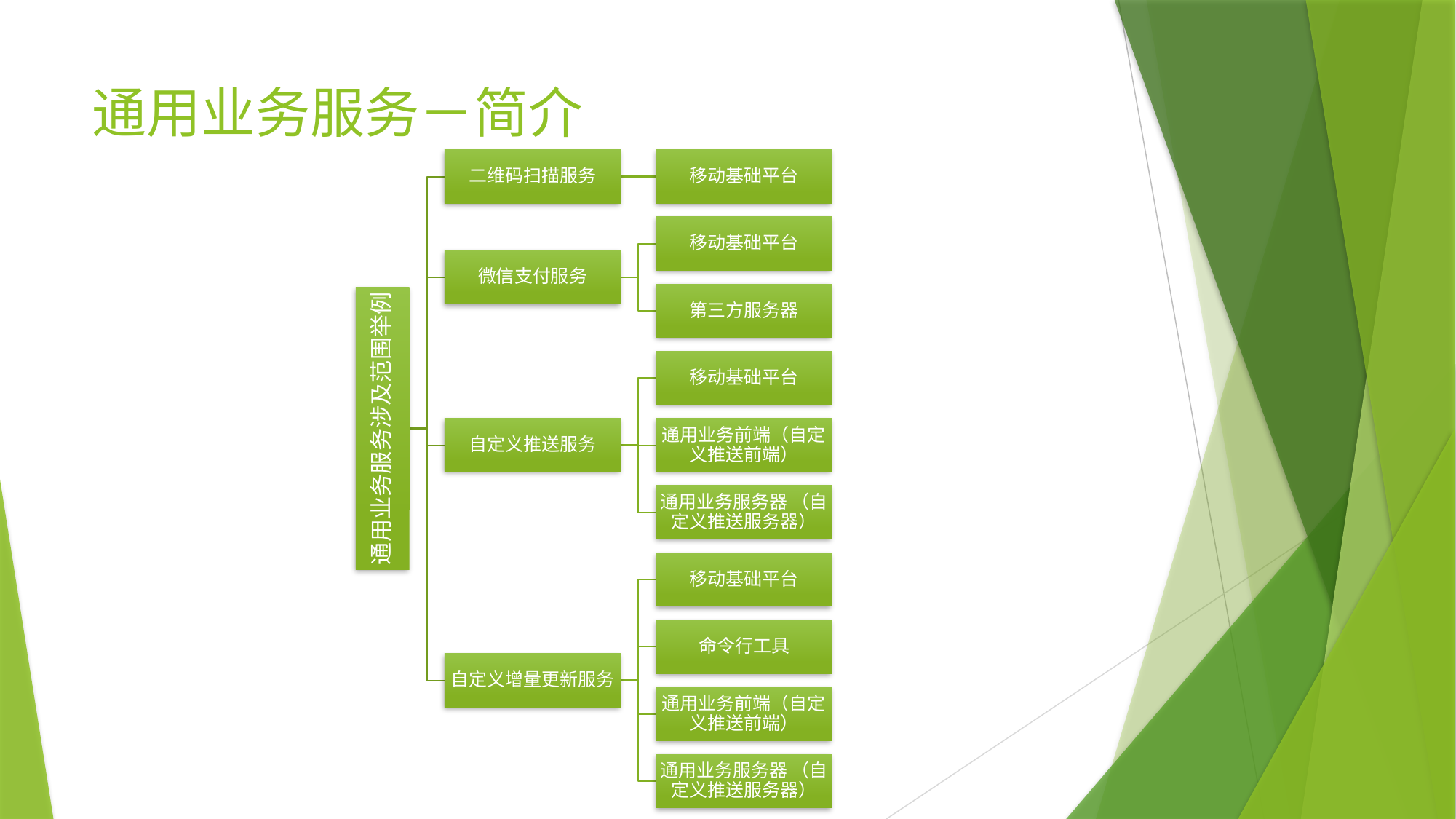

# 通用业务服务－简介

通用业务服务涉及范围举例
二维码扫描服务
移动基础平台
微信支付服务
移动基础平台
第三方服务器
自定义推送服务
移动基础平台
通用业务前端（自定义推送前端）
通用业务服务器 （自定义推送服务器）
自定义增量更新服务
移动基础平台
命令行工具
通用业务前端（自定义推送前端）
通用业务服务器 （自定义推送服务器）